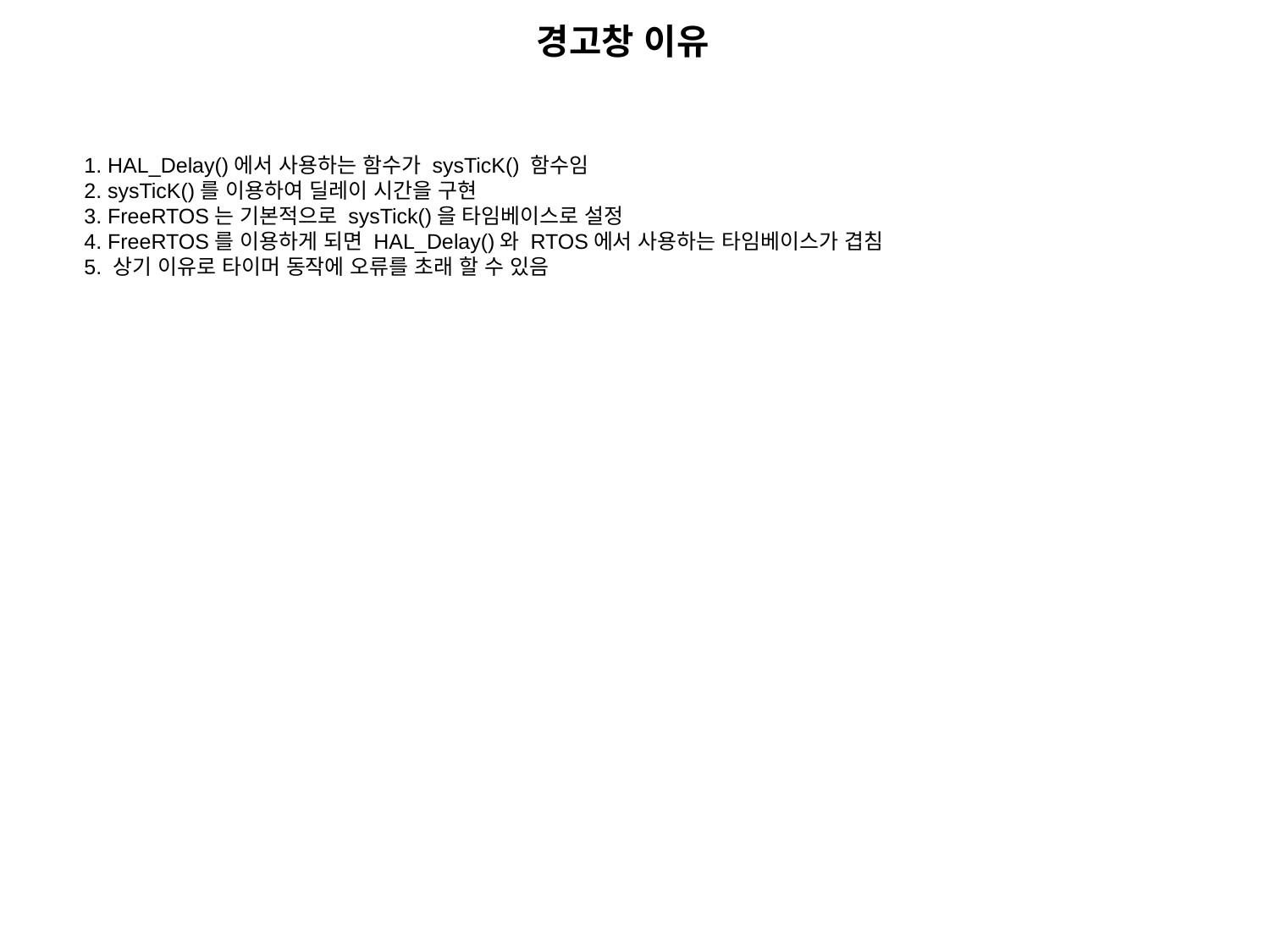

경고창 이유
1. HAL_Delay()에서 사용하는 함수가 sysTicK() 함수임
2. sysTicK()를 이용하여 딜레이 시간을 구현
3. FreeRTOS는 기본적으로 sysTick()을 타임베이스로 설정
4. FreeRTOS를 이용하게 되면 HAL_Delay()와 RTOS에서 사용하는 타임베이스가 겹침
5. 상기 이유로 타이머 동작에 오류를 초래 할 수 있음